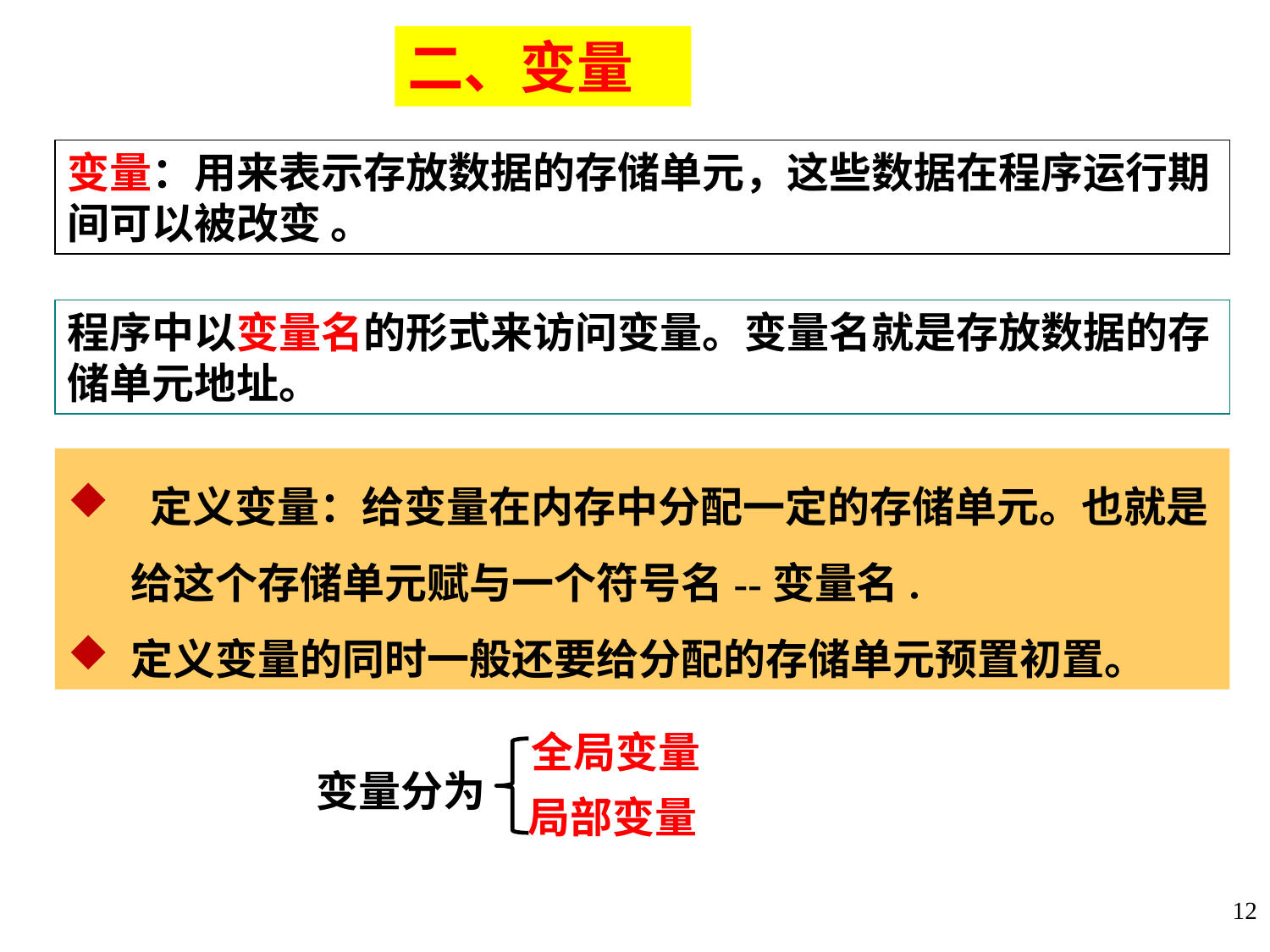

二、变量
变量：用来表示存放数据的存储单元，这些数据在程序运行期间可以被改变 。
程序中以变量名的形式来访问变量。变量名就是存放数据的存储单元地址。
 定义变量：给变量在内存中分配一定的存储单元。也就是给这个存储单元赋与一个符号名--变量名.
定义变量的同时一般还要给分配的存储单元预置初置。
全局变量

 变量分为
局部变量
12